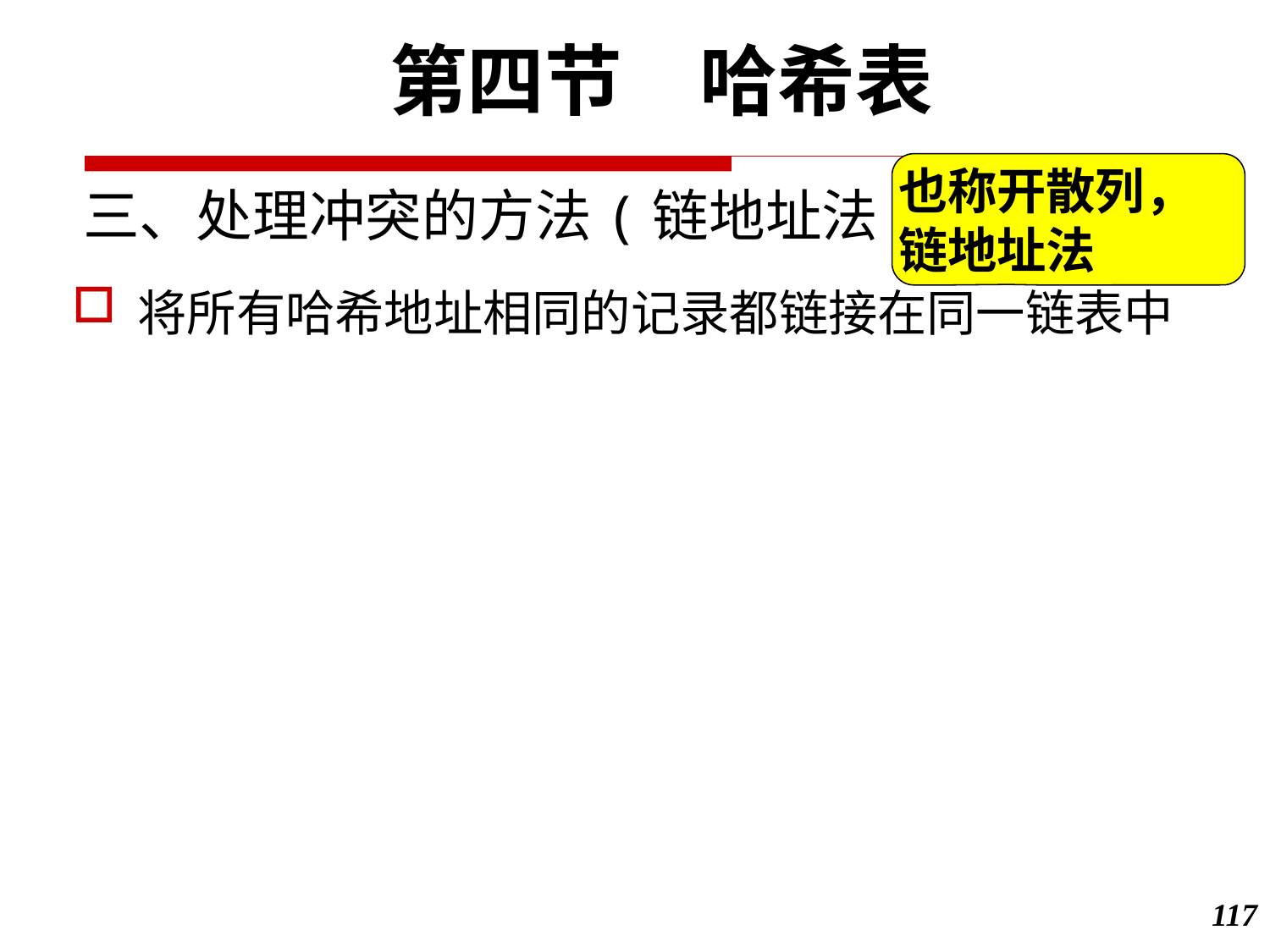

第四节　哈希表
也称开散列，链地址法
三、处理冲突的方法(链地址法)
将所有哈希地址相同的记录都链接在同一链表中
117